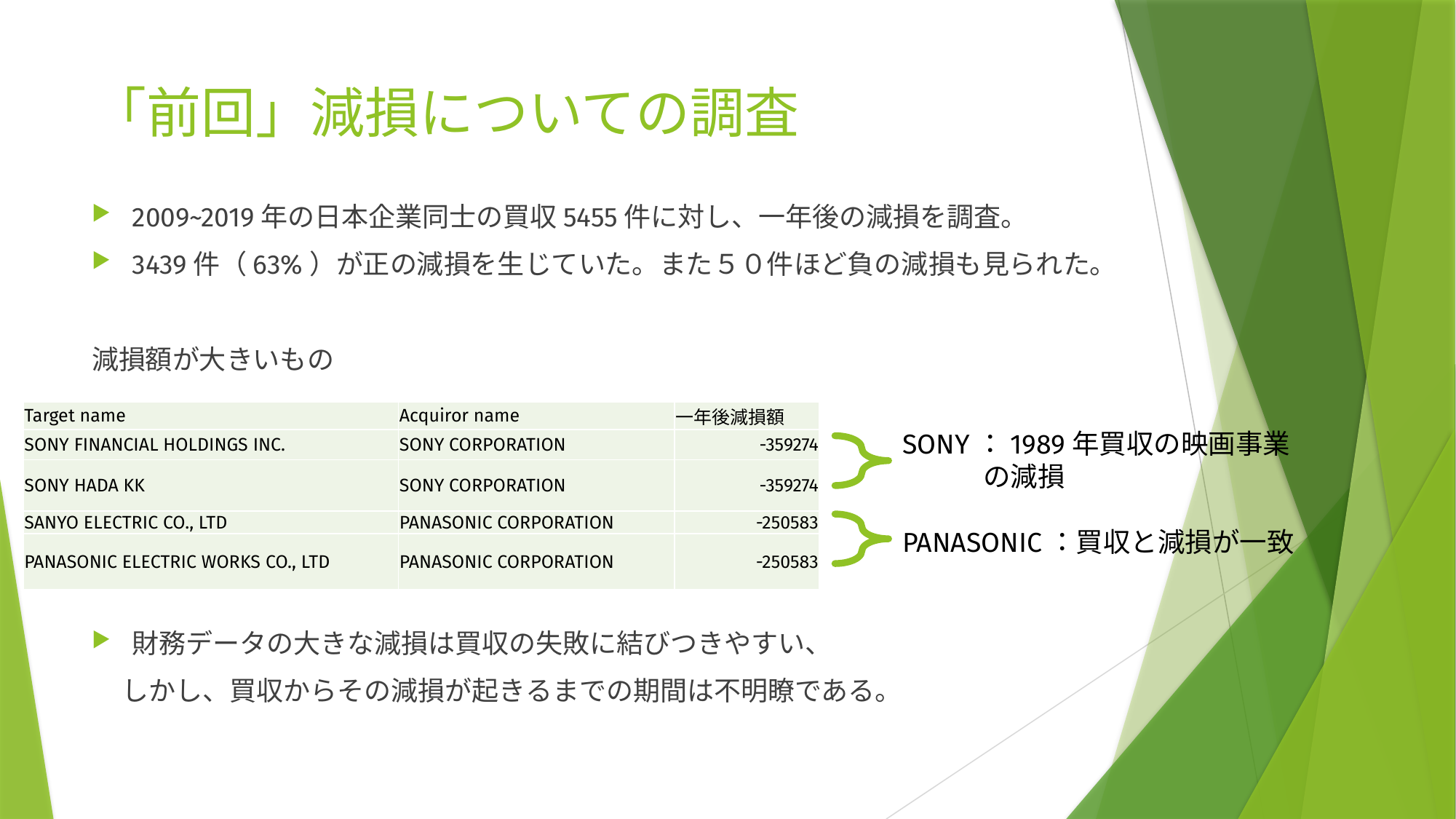

# 「前回」減損についての調査
2009~2019年の日本企業同士の買収5455件に対し、一年後の減損を調査。
3439件（63%）が正の減損を生じていた。また５０件ほど負の減損も見られた。

減損額が大きいもの

財務データの大きな減損は買収の失敗に結びつきやすい、
    しかし、買収からその減損が起きるまでの期間は不明瞭である。

| Target name | Acquiror name | 一年後減損額 |
| --- | --- | --- |
| SONY FINANCIAL HOLDINGS INC. | SONY CORPORATION | -359274 |
| SONY HADA KK | SONY CORPORATION | -359274 |
| SANYO ELECTRIC CO., LTD | PANASONIC CORPORATION | -250583 |
| PANASONIC ELECTRIC WORKS CO., LTD | PANASONIC CORPORATION | -250583 |
SONY：1989年買収の映画事業
            の減損

PANASONIC：買収と減損が一致